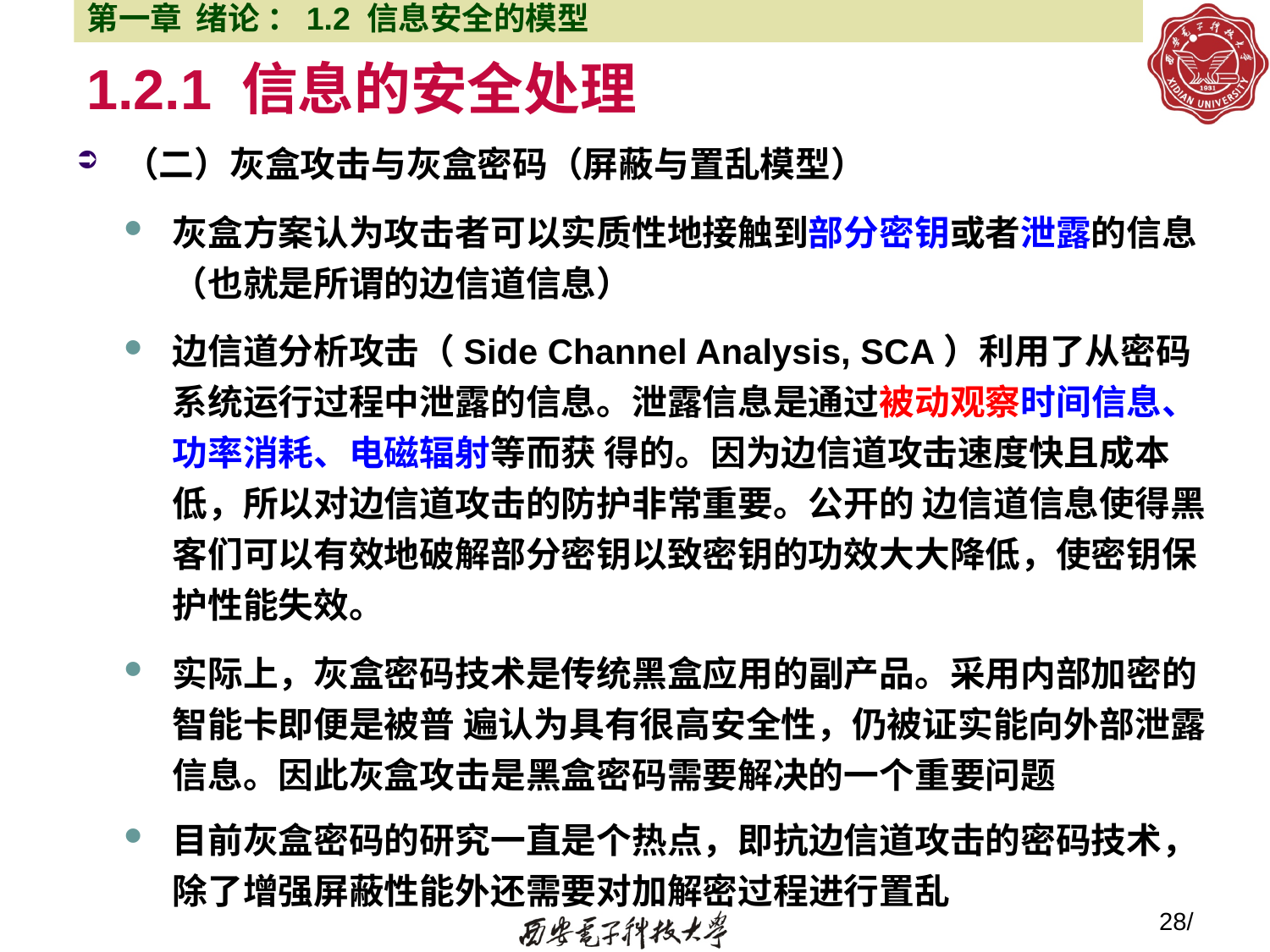

第一章  绪论 ：1.2 信息安全的模型
# 1.2.1 信息的安全处理
（二）灰盒攻击与灰盒密码（屏蔽与置乱模型）
灰盒方案认为攻击者可以实质性地接触到部分密钥或者泄露的信息（也就是所谓的边信道信息）
边信道分析攻击（Side Channel Analysis, SCA）利用了从密码系统运行过程中泄露的信息。泄露信息是通过被动观察时间信息、功率消耗、电磁辐射等而获 得的。因为边信道攻击速度快且成本低，所以对边信道攻击的防护非常重要。公开的 边信道信息使得黑客们可以有效地破解部分密钥以致密钥的功效大大降低，使密钥保护性能失效。
实际上，灰盒密码技术是传统黑盒应用的副产品。采用内部加密的智能卡即便是被普 遍认为具有很高安全性，仍被证实能向外部泄露信息。因此灰盒攻击是黑盒密码需要解决的一个重要问题
目前灰盒密码的研究一直是个热点，即抗边信道攻击的密码技术，除了增强屏蔽性能外还需要对加解密过程进行置乱
28/